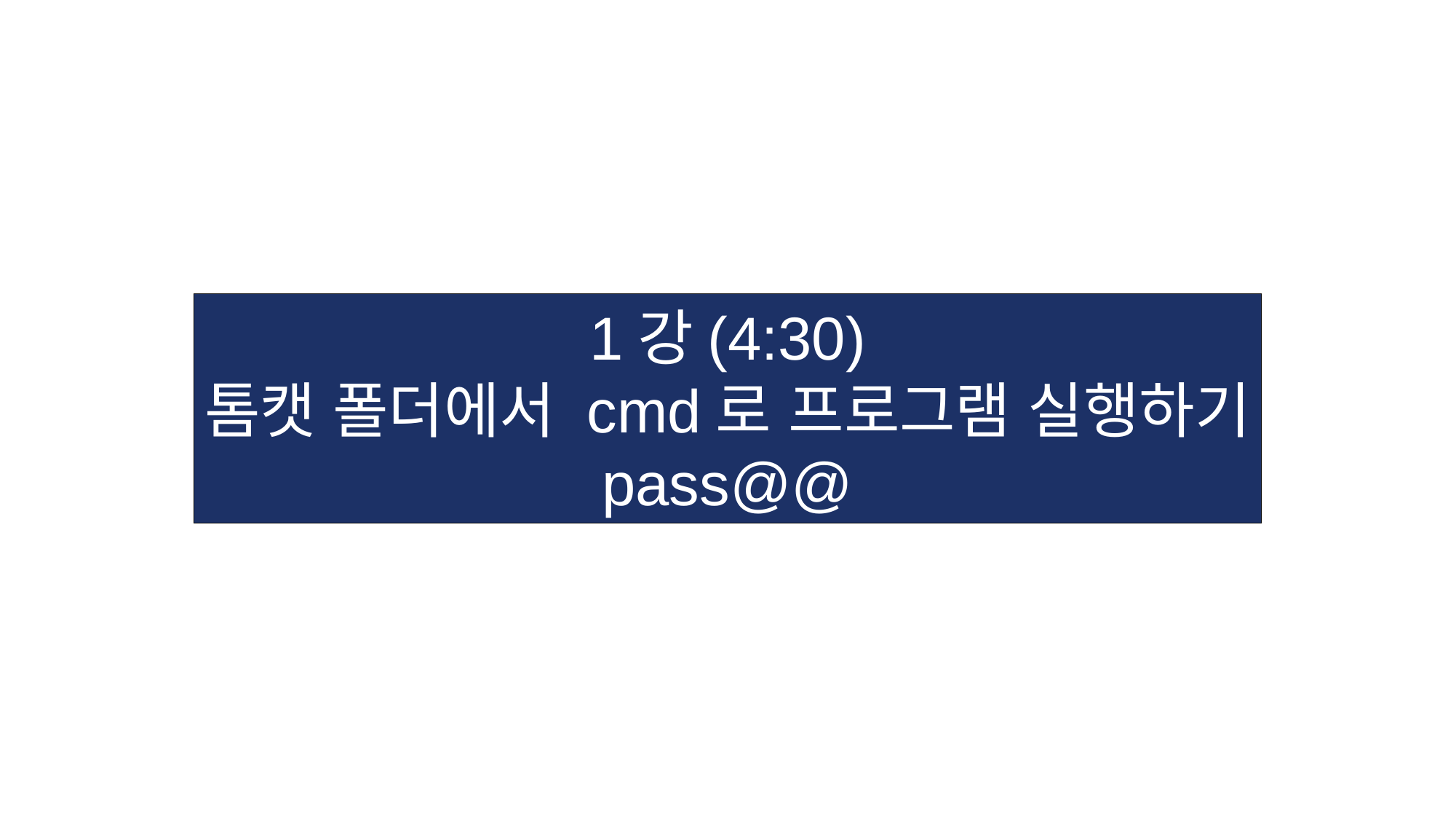

1강(4:30)
톰캣 폴더에서 cmd로 프로그램 실행하기
pass@@